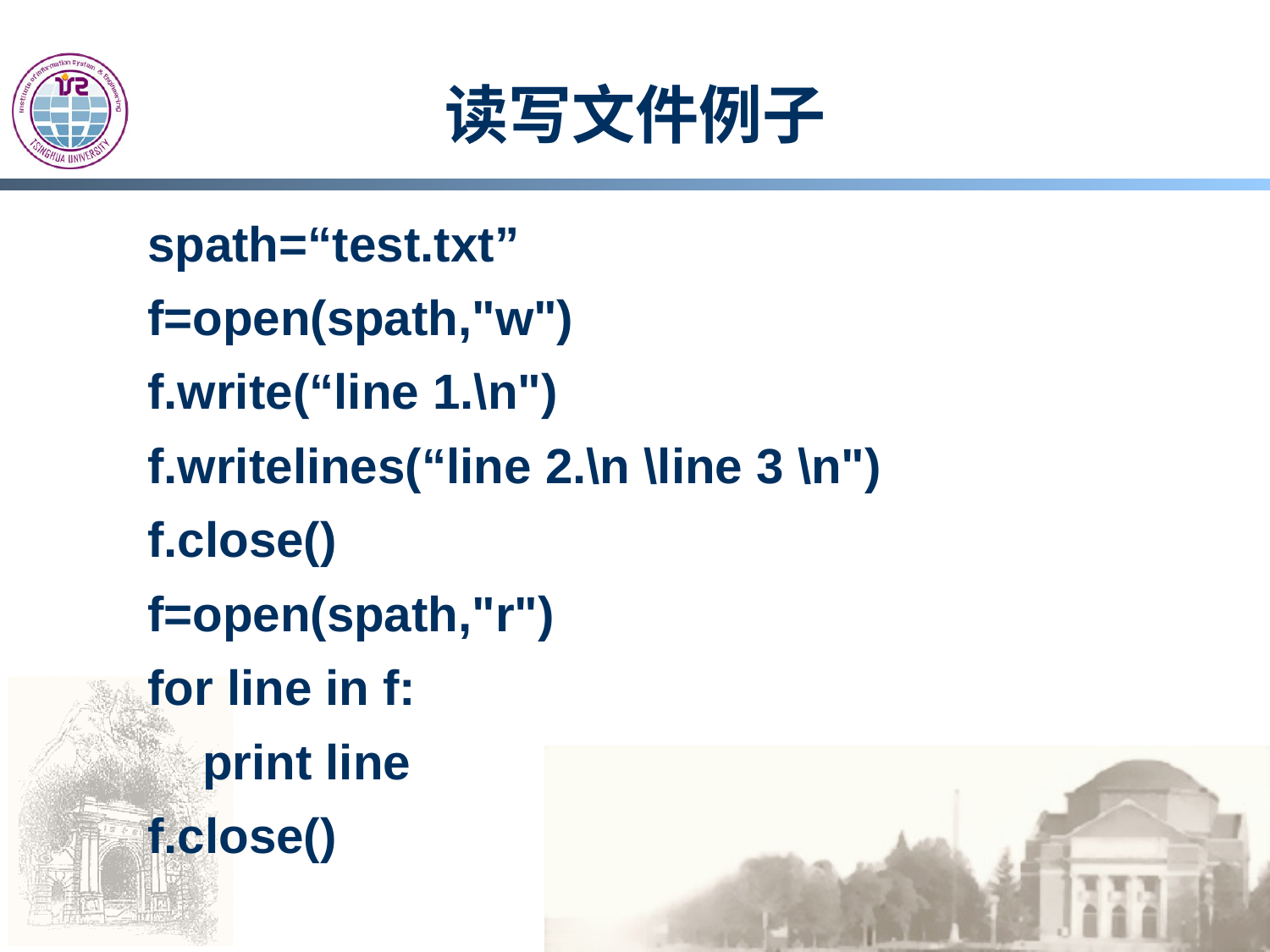

# 读写文件例子
spath=“test.txt”
f=open(spath,"w")
f.write(“line 1.\n")
f.writelines(“line 2.\n \line 3 \n")
f.close()
f=open(spath,"r")
for line in f:
    print line
f.close()